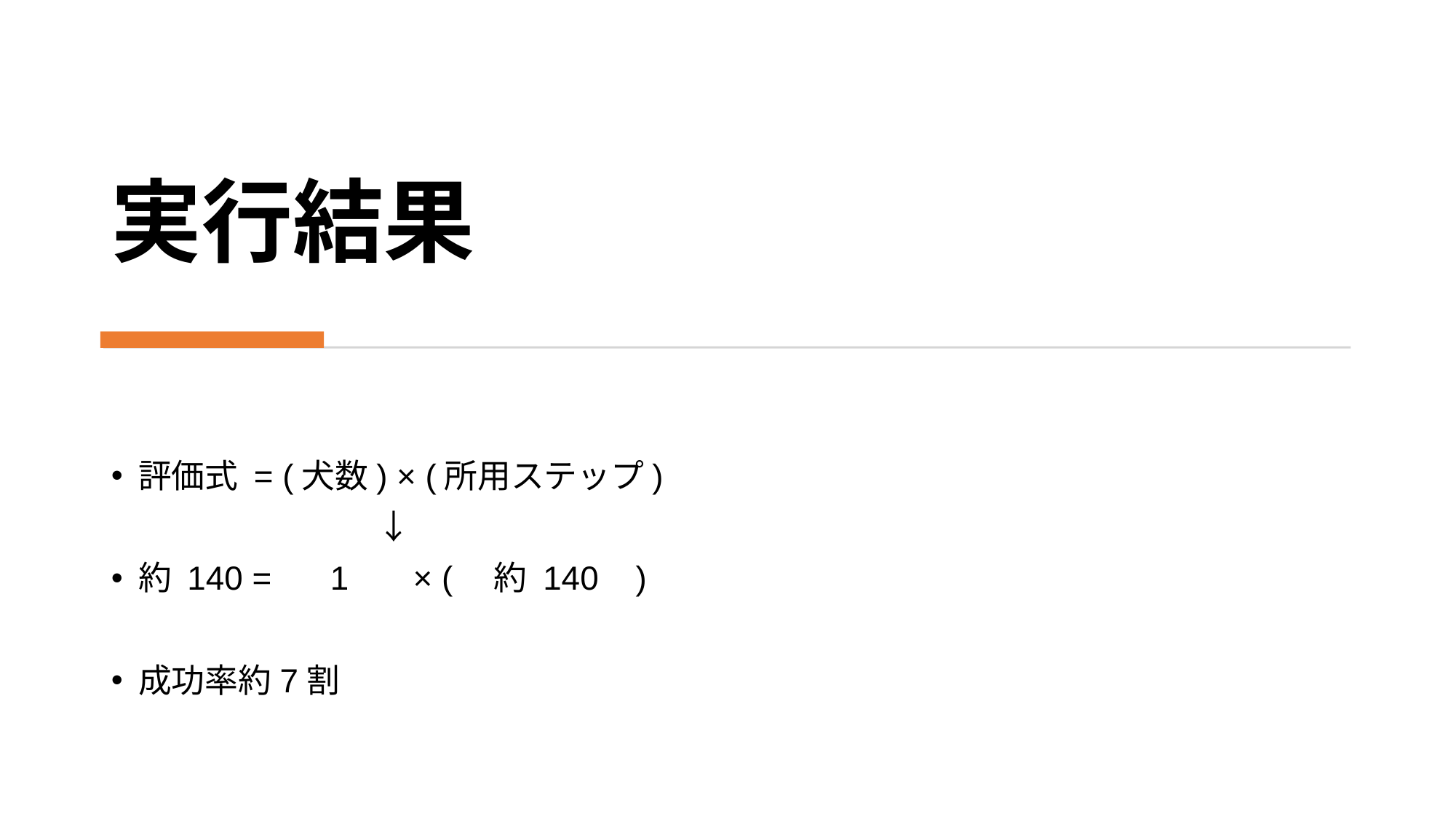

# 実行結果

評価式 = (犬数) × (所用ステップ)
　　　　　　　　↓
約 140 = 　1　  × (　約 140    )

成功率約7割